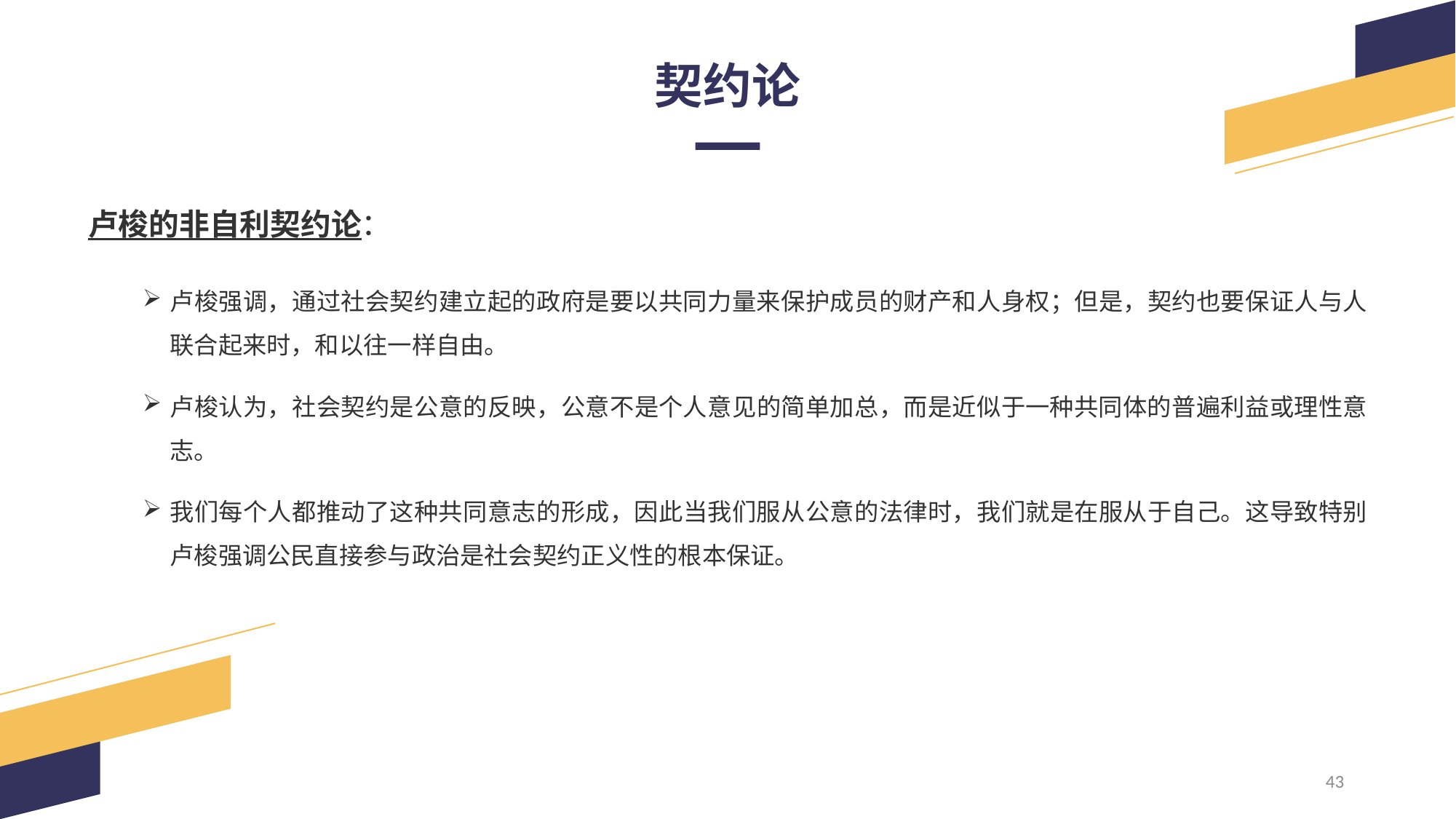

契约论

卢梭的非自利契约论：
卢梭强调，通过社会契约建立起的政府是要以共同力量来保护成员的财产和人身权；但是，契约也要保证人与人联合起来时，和以往一样自由。
卢梭认为，社会契约是公意的反映，公意不是个人意见的简单加总，而是近似于一种共同体的普遍利益或理性意志。
我们每个人都推动了这种共同意志的形成，因此当我们服从公意的法律时，我们就是在服从于自己。这导致特别卢梭强调公民直接参与政治是社会契约正义性的根本保证。

43